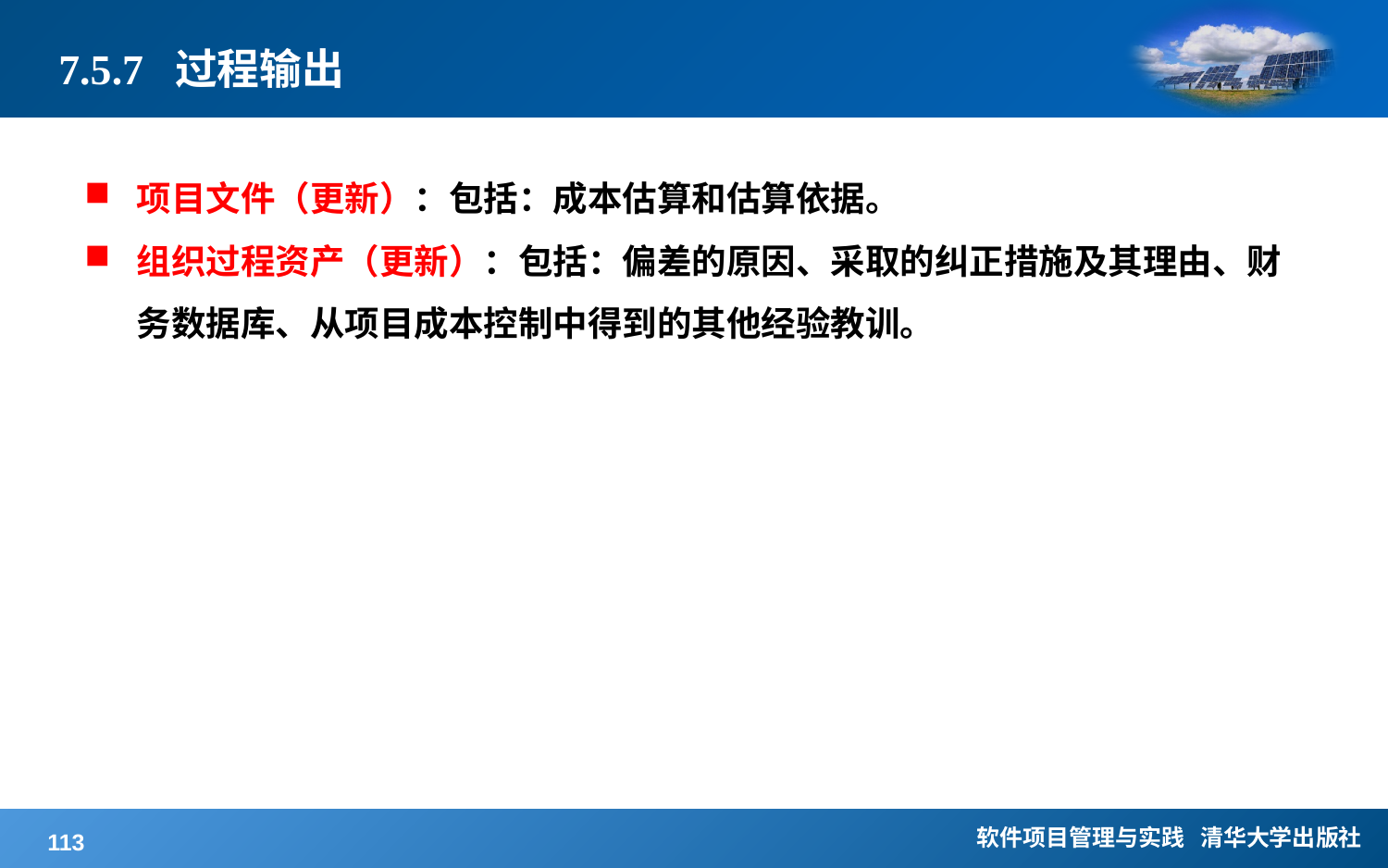

# 7.5.7  过程输出
项目文件（更新）：包括：成本估算和估算依据。
组织过程资产（更新）：包括：偏差的原因、采取的纠正措施及其理由、财务数据库、从项目成本控制中得到的其他经验教训。